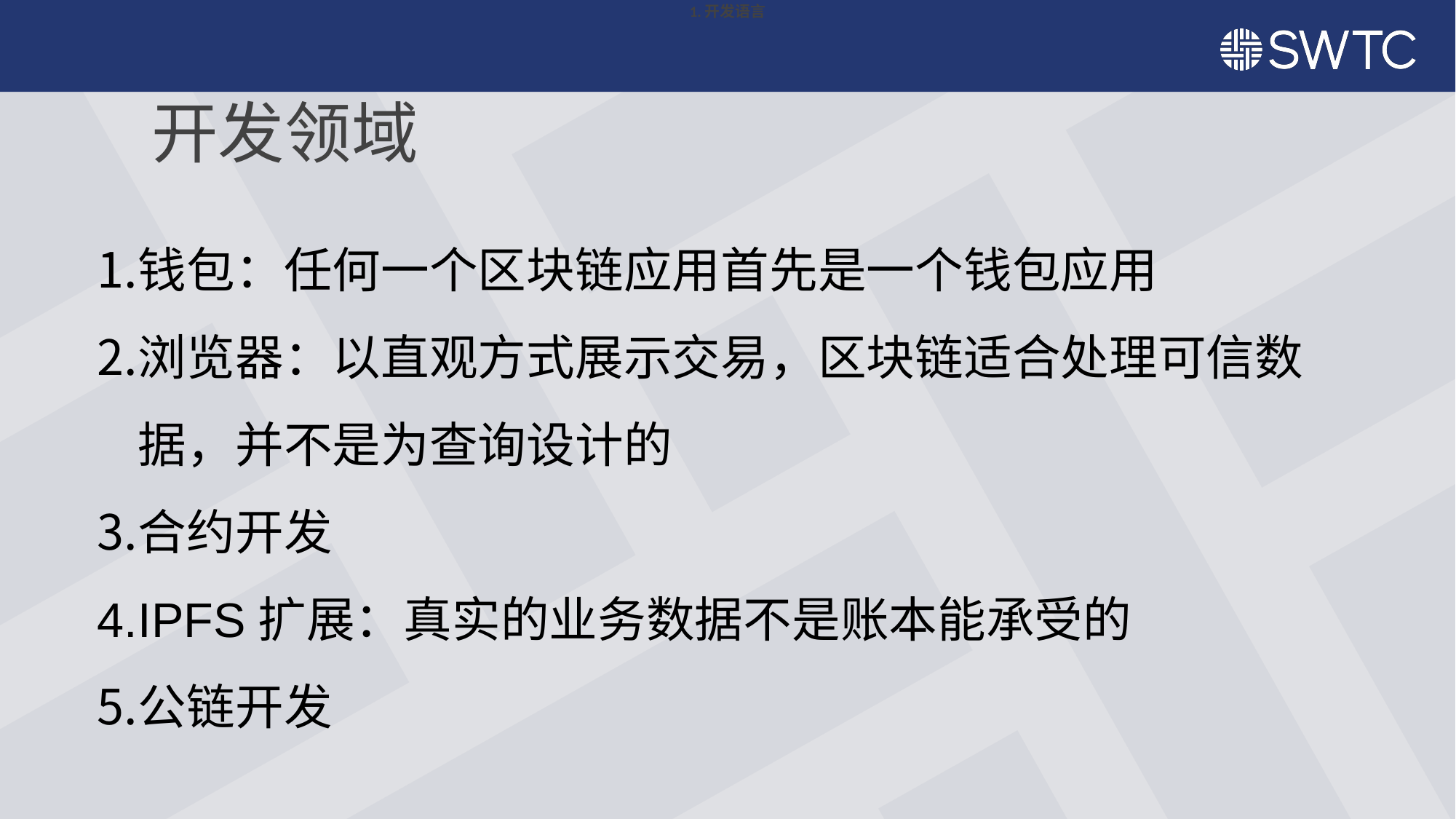

1.开发语言

# 开发领域
钱包：任何一个区块链应用首先是一个钱包应用
浏览器：以直观方式展示交易，区块链适合处理可信数据，并不是为查询设计的
合约开发
IPFS扩展：真实的业务数据不是账本能承受的
公链开发